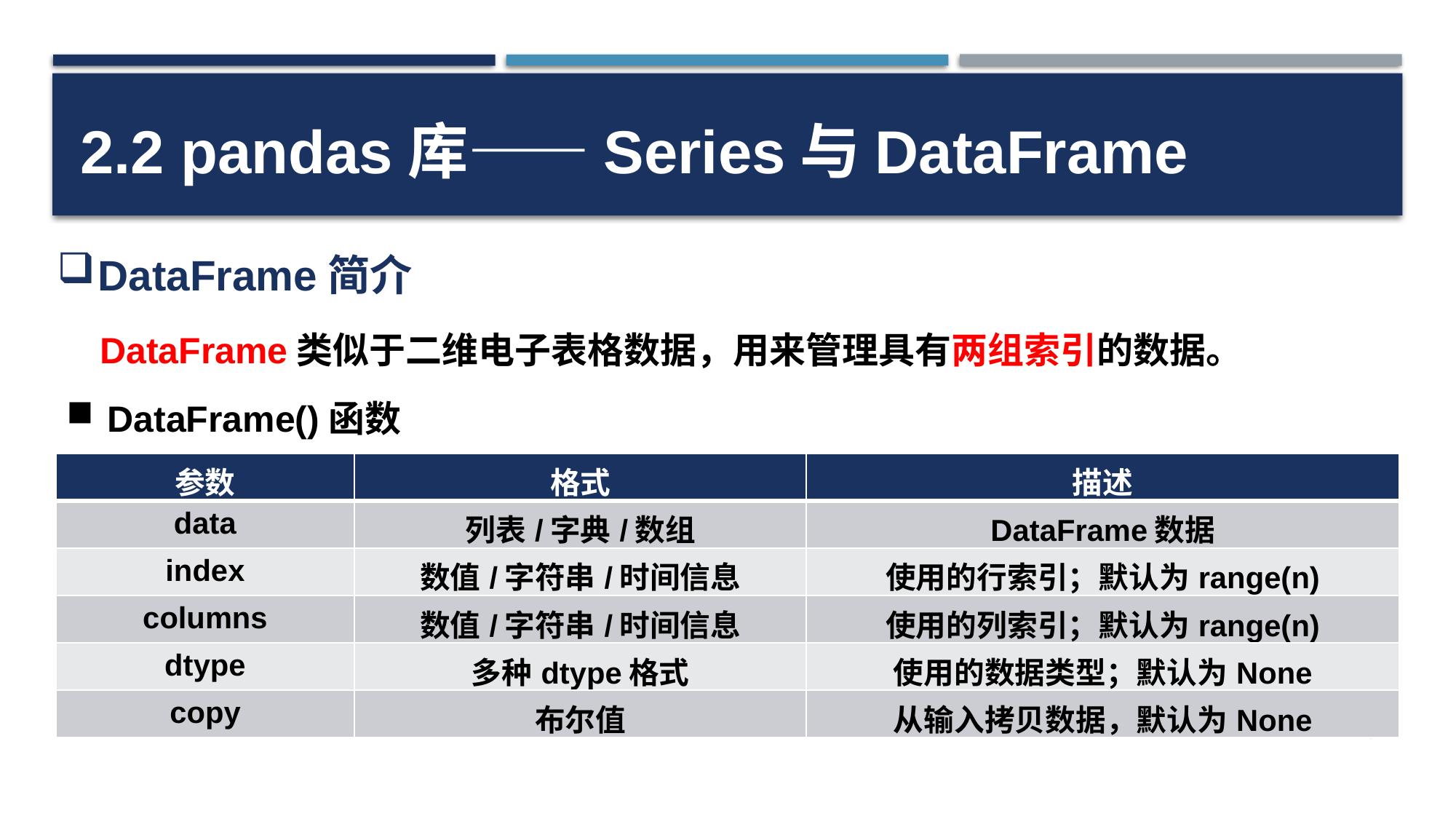

2.2 pandas库——Series与DataFrame
DataFrame简介
DataFrame类似于二维电子表格数据，用来管理具有两组索引的数据。
DataFrame()函数
| 参数 | 格式 | 描述 |
| --- | --- | --- |
| data | 列表/字典/数组 | DataFrame数据 |
| index | 数值/字符串/时间信息 | 使用的行索引；默认为range(n) |
| columns | 数值/字符串/时间信息 | 使用的列索引；默认为range(n) |
| dtype | 多种dtype格式 | 使用的数据类型；默认为None |
| copy | 布尔值 | 从输入拷贝数据，默认为None |
28